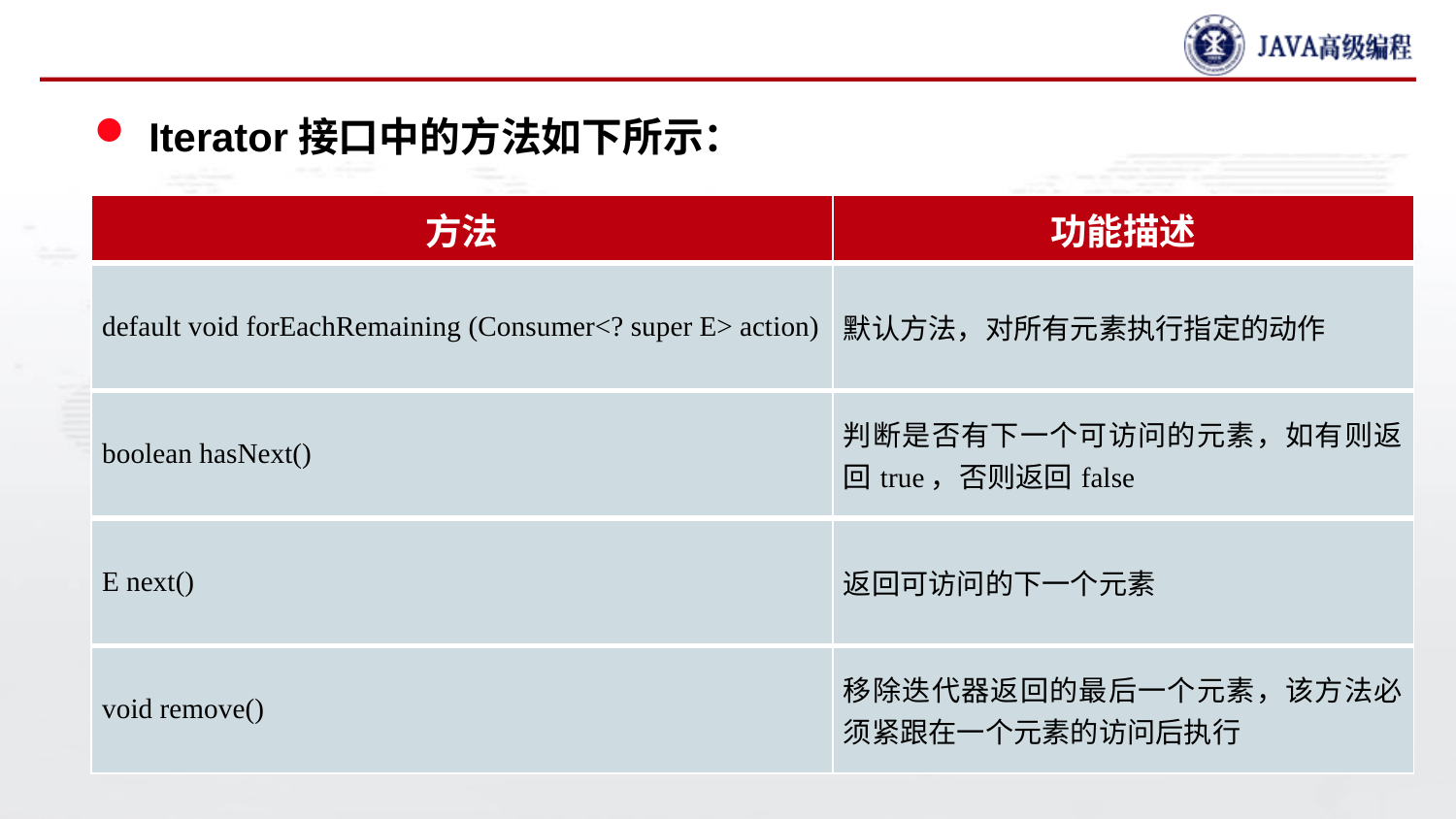

#
Iterator接口中的方法如下所示：

| 方法 | 功能描述 |
| --- | --- |
| default void forEachRemaining (Consumer<? super E> action) | 默认方法，对所有元素执行指定的动作 |
| boolean hasNext() | 判断是否有下一个可访问的元素，如有则返回true，否则返回false |
| E next() | 返回可访问的下一个元素 |
| void remove() | 移除迭代器返回的最后一个元素，该方法必须紧跟在一个元素的访问后执行 |